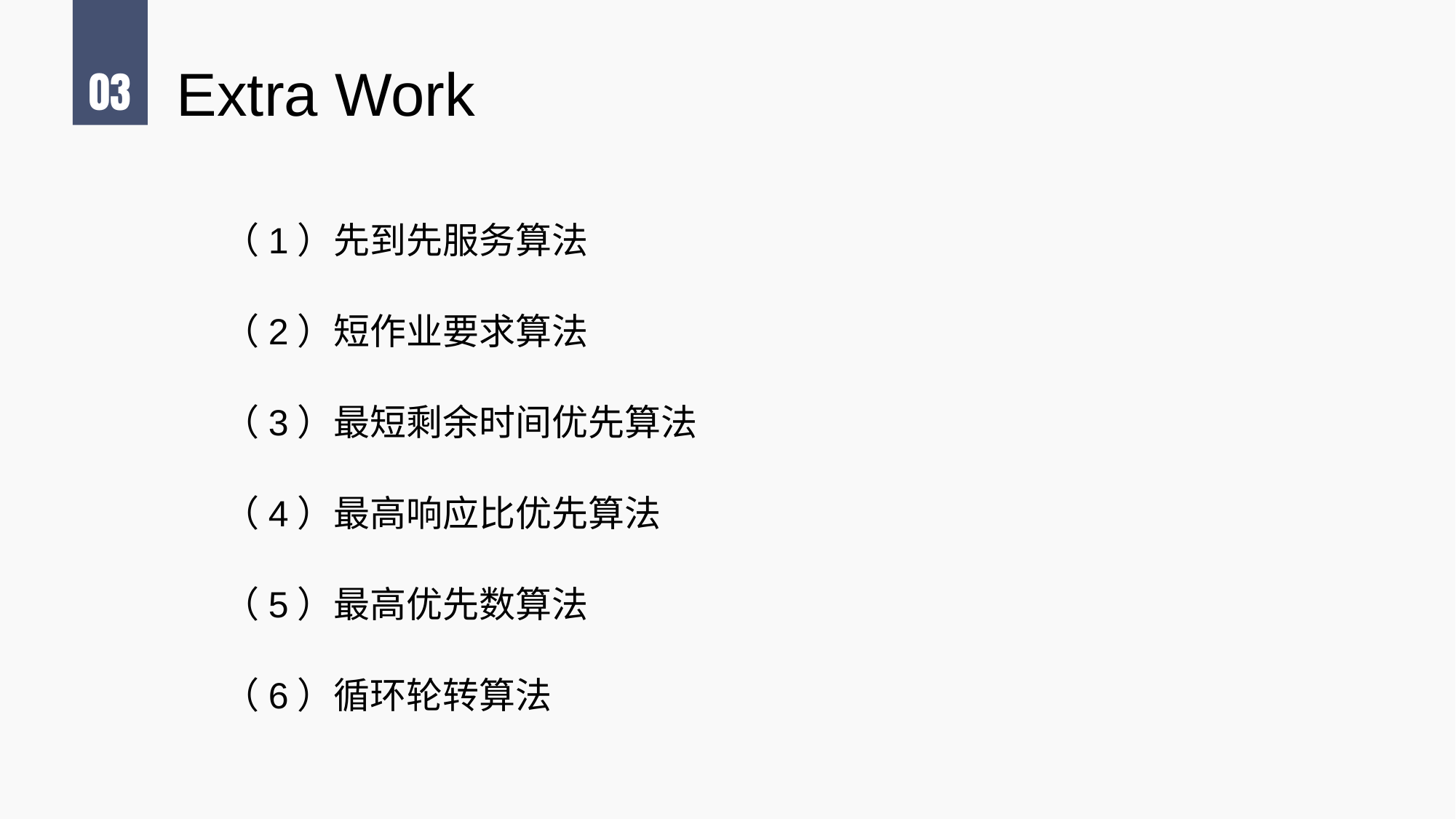

Extra Work
03
（1）先到先服务算法
（2）短作业要求算法
（3）最短剩余时间优先算法
（4）最高响应比优先算法
（5）最高优先数算法
（6）循环轮转算法